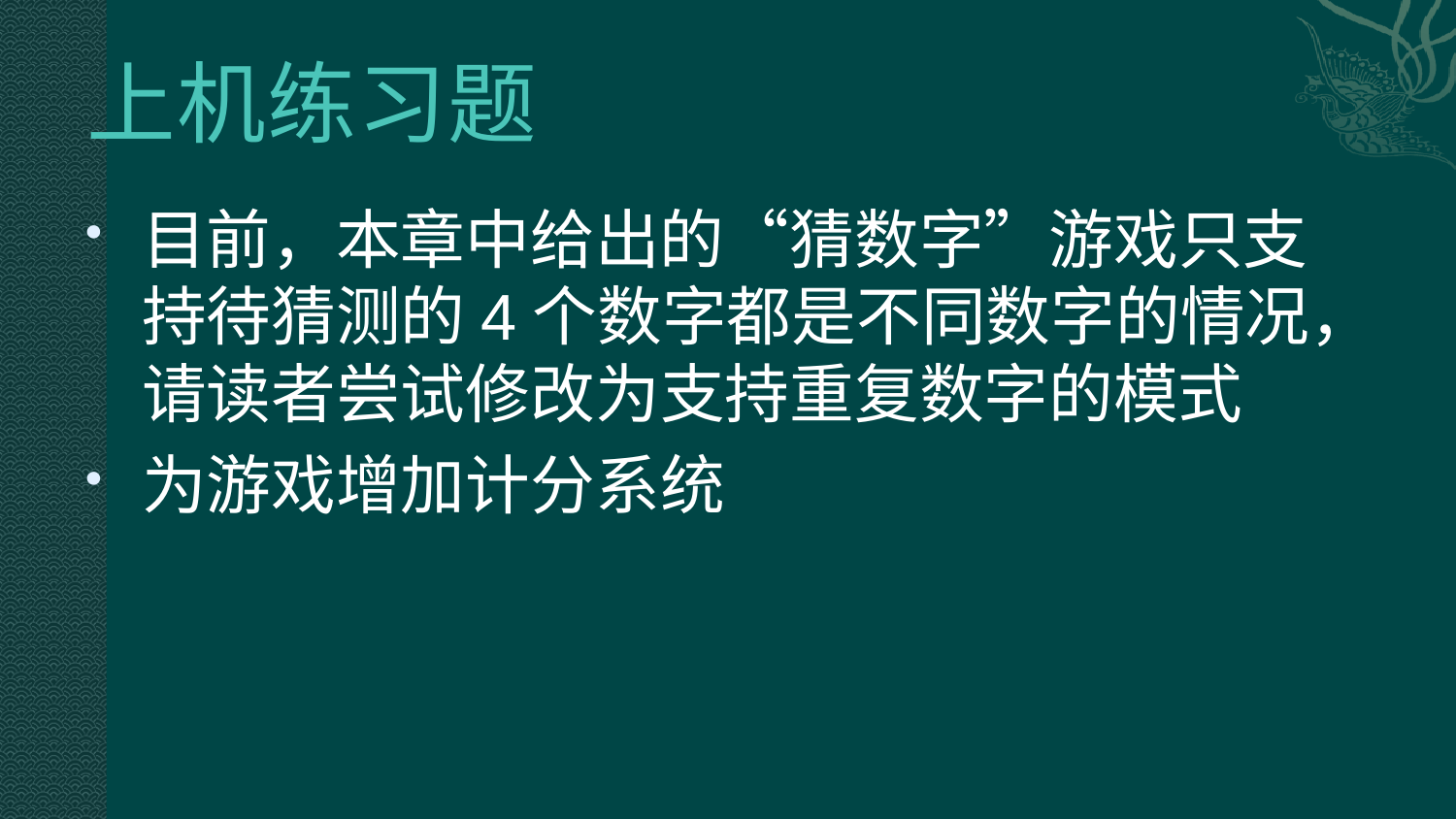

# 上机练习题
目前，本章中给出的“猜数字”游戏只支持待猜测的4个数字都是不同数字的情况，请读者尝试修改为支持重复数字的模式
为游戏增加计分系统